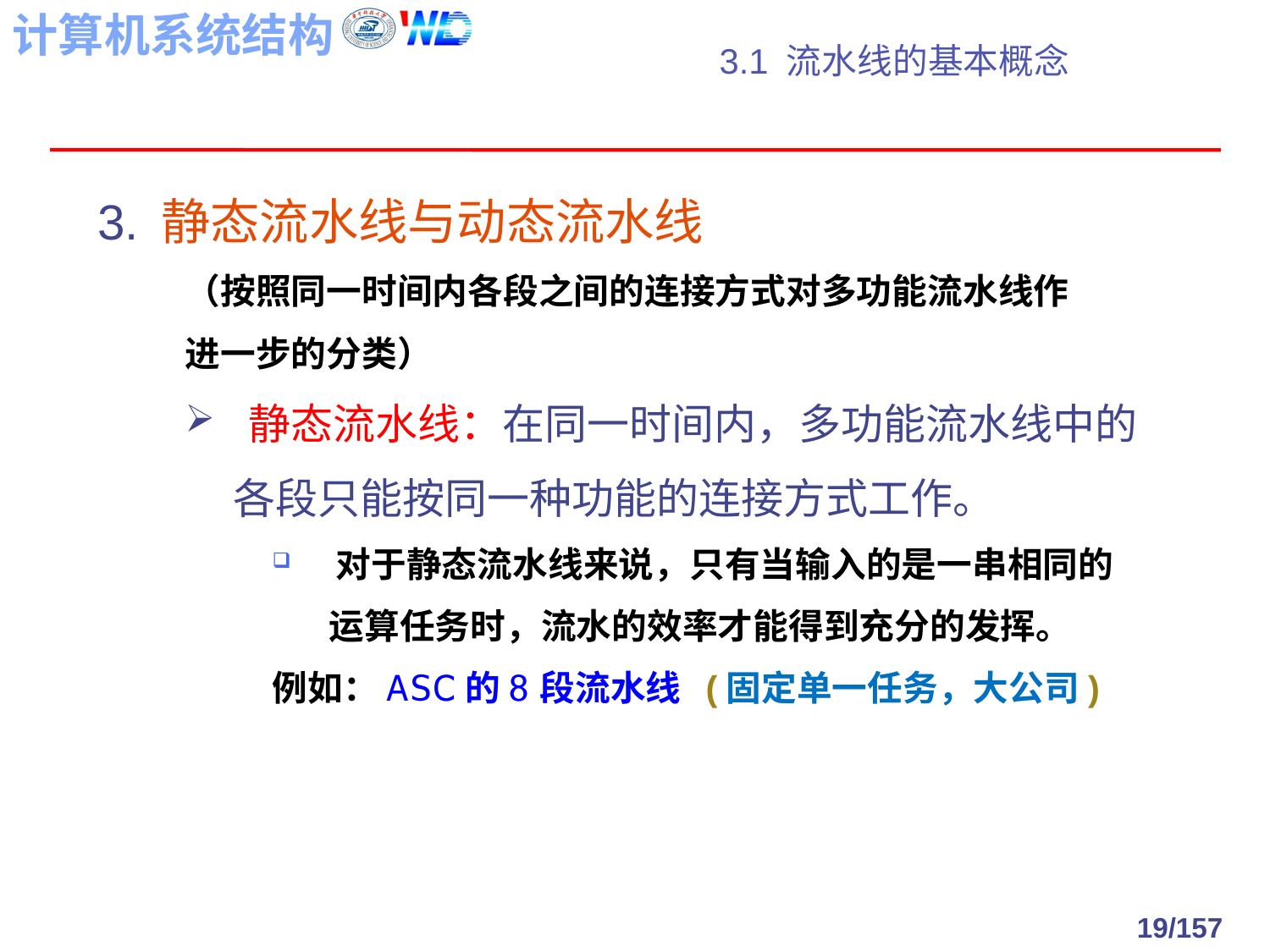

# 3.1 流水线的基本概念
静态流水线与动态流水线
（按照同一时间内各段之间的连接方式对多功能流水线作
进一步的分类）
静态流水线：在同一时间内，多功能流水线中的
    各段只能按同一种功能的连接方式工作。
对于静态流水线来说，只有当输入的是一串相同的
      运算任务时，流水的效率才能得到充分的发挥。
例如：ASC的8段流水线  (固定单一任务，大公司)